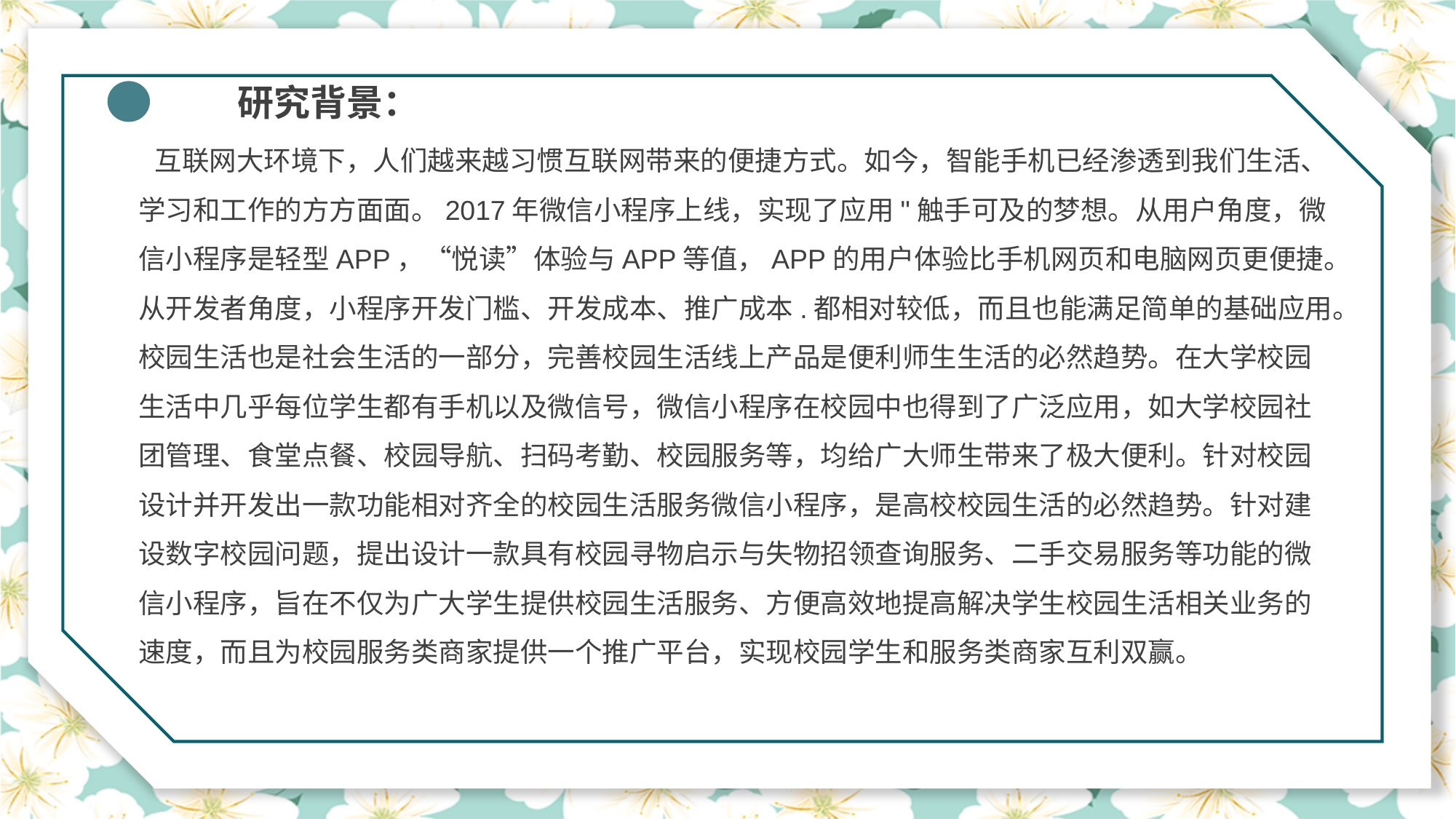

随着社会的发展以及健康知识的普及，人们对生活质量的要求越来越高，对个人和家庭的健康也越来越重  视，不再满足于不生疾病，更看重于预防疾病和保健。虽然现代人对健康的关注意识比以往任何时候都强烈，但是在如何健康地饮食，如何科学地预防疾病，以及慢性疾病发生时如何长期地监控疾病等方面，相信大多数人还是处于一个不了解的状态。健康管理就是向健康需求者传导科学的健康生活方式，变被动的疾病治疗为主动的健康管理，从而长期有效地促进个人的健康。
目前，随着计算机日益普及、网络技术快速发展，计算机技术的应用已经渗透到生活的各个领域，成为各行各业在业务处理和管理工作中必不可少的辅助工具。计算机在医疗信息化领域中的应用，不仅促进了人民健康水平的提高，也将推动医疗卫生事业的飞速发展。 随  着新兴3G技术和手机终端的发展，移动医疗也发挥着越来越重要的作用，移动医疗就是通过移动通信技术提供与医疗相关的信息和服务，人们可以使用移动设备进行快速的日常通信与数据传输。如何将信息通信技术应用到健康管理中，为人们提供具备科学性、实时性、便捷性、个体化等特征的个人健康管理服务,使人们能够成为自己健康的管理者，是当前计算机应用开发人员所面临和深入研究的重大课题。
本论文就是在此背景下产生的，论文针对健康信息管理，采用基于B/S体系结构的开发模式，将系统分为客户端和管理端两部分，应用WEB浏览器和手机为用户接口，以Web互联网技术和移动互联网为信息交互平台，设计与实现了基于互联网技术的个人健康管理系统。

研究背景：

   互联网大环境下，人们越来越习惯互联网带来的便捷方式。如今，智能手机已经渗透到我们生活、学习和工作的方方面面。2017年微信小程序上线，实现了应用"触手可及的梦想。从用户角度，微信小程序是轻型APP，“悦读”体验与APP等值，APP的用户体验比手机网页和电脑网页更便捷。从开发者角度，小程序开发门槛、开发成本、推广成本.都相对较低，而且也能满足简单的基础应用。校园生活也是社会生活的一部分，完善校园生活线上产品是便利师生生活的必然趋势。在大学校园生活中几乎每位学生都有手机以及微信号，微信小程序在校园中也得到了广泛应用，如大学校园社团管理、食堂点餐、校园导航、扫码考勤、校园服务等，均给广大师生带来了极大便利。针对校园设计并开发出一款功能相对齐全的校园生活服务微信小程序，是高校校园生活的必然趋势。针对建设数字校园问题，提出设计一款具有校园寻物启示与失物招领查询服务、二手交易服务等功能的微信小程序，旨在不仅为广大学生提供校园生活服务、方便高效地提高解决学生校园生活相关业务的速度，而且为校园服务类商家提供一个推广平台，实现校园学生和服务类商家互利双赢。